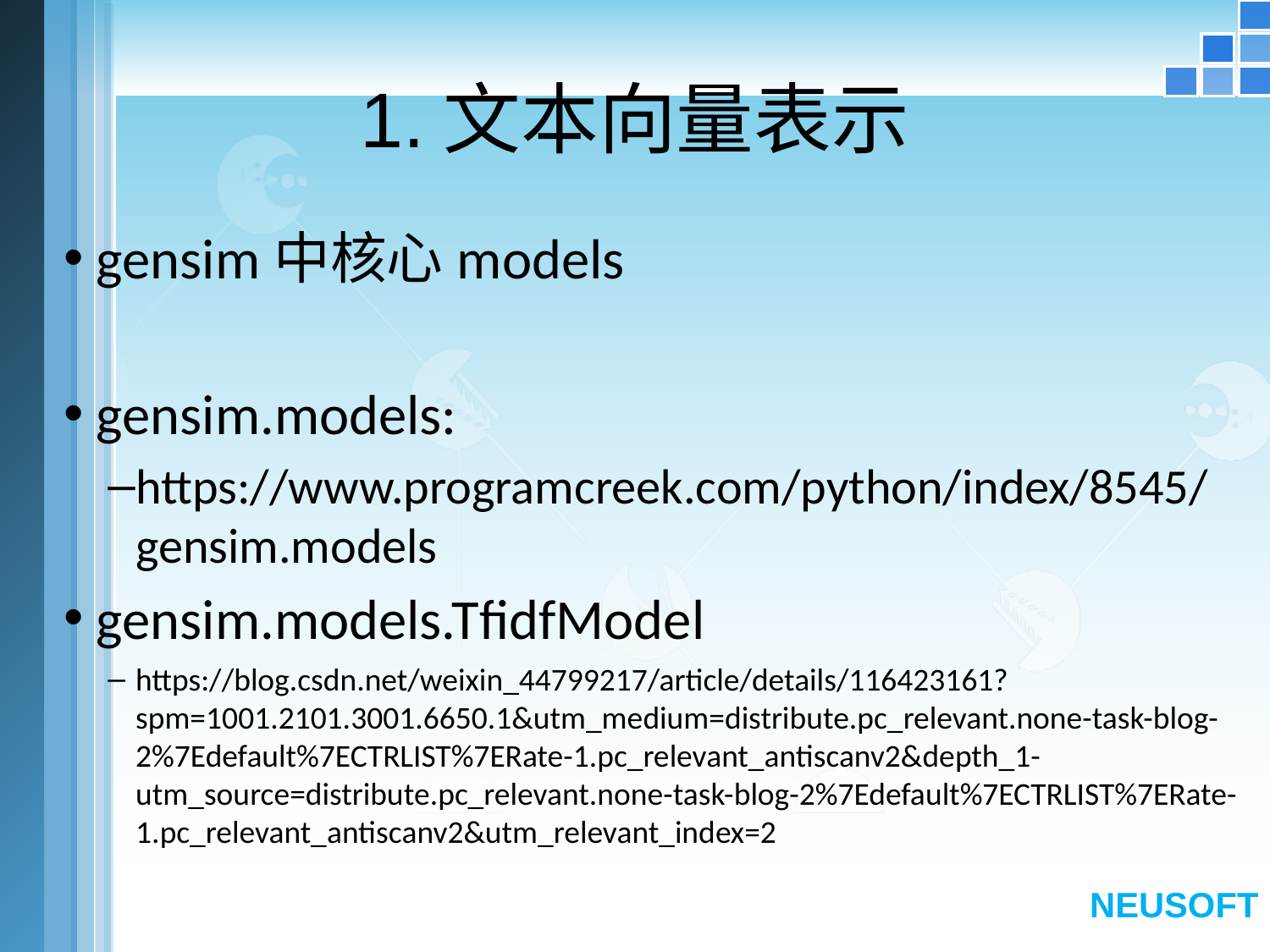

# 1.文本向量表示
gensim中核心models

gensim.models:
https://www.programcreek.com/python/index/8545/gensim.models
gensim.models.TfidfModel
https://blog.csdn.net/weixin_44799217/article/details/116423161?spm=1001.2101.3001.6650.1&utm_medium=distribute.pc_relevant.none-task-blog-2%7Edefault%7ECTRLIST%7ERate-1.pc_relevant_antiscanv2&depth_1-utm_source=distribute.pc_relevant.none-task-blog-2%7Edefault%7ECTRLIST%7ERate-1.pc_relevant_antiscanv2&utm_relevant_index=2